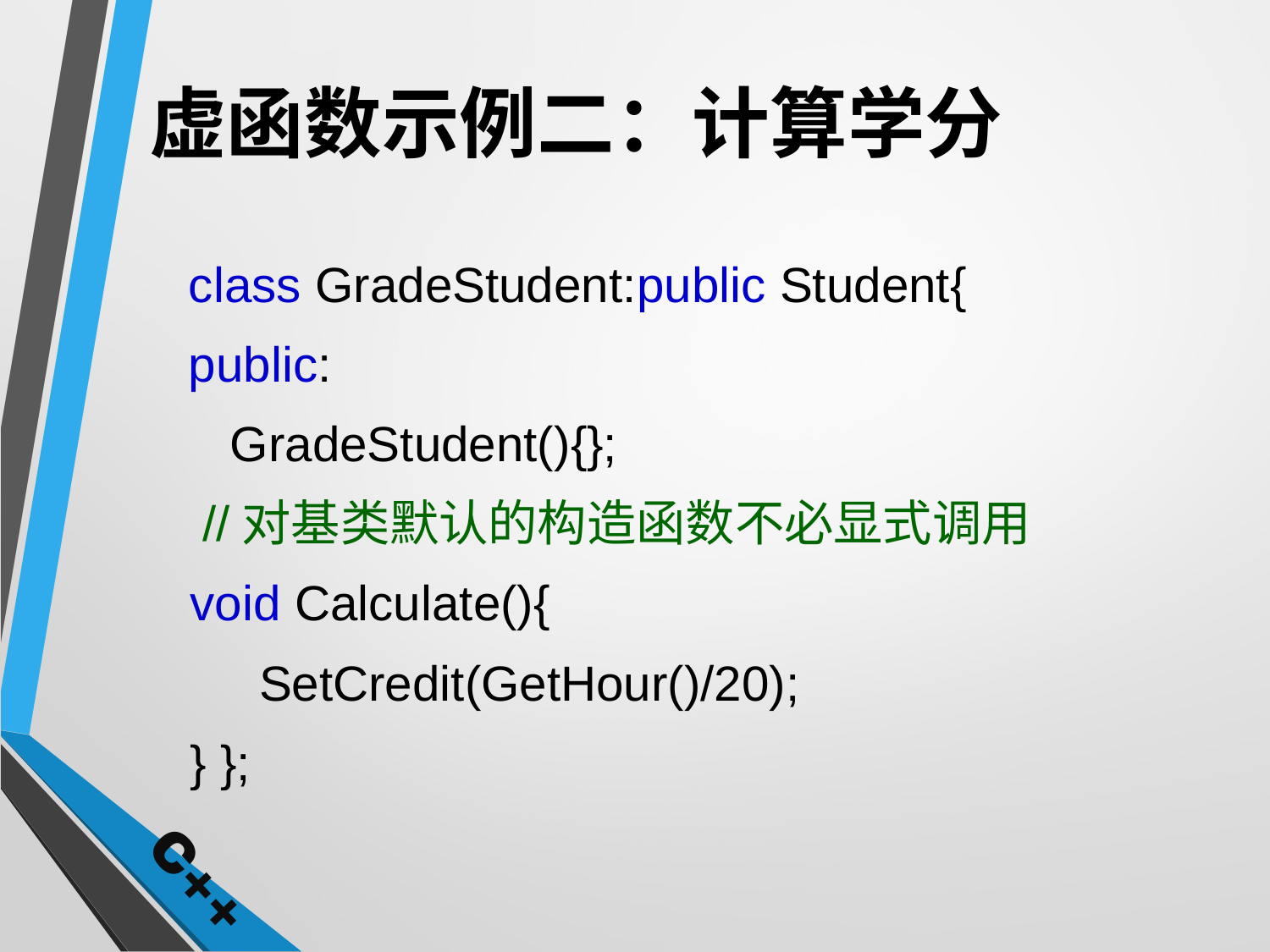

# 虚函数示例二：计算学分
	class GradeStudent:public Student{
	public:
	   GradeStudent(){};
	 //对基类默认的构造函数不必显式调用
   void Calculate(){
        SetCredit(GetHour()/20);
   } };